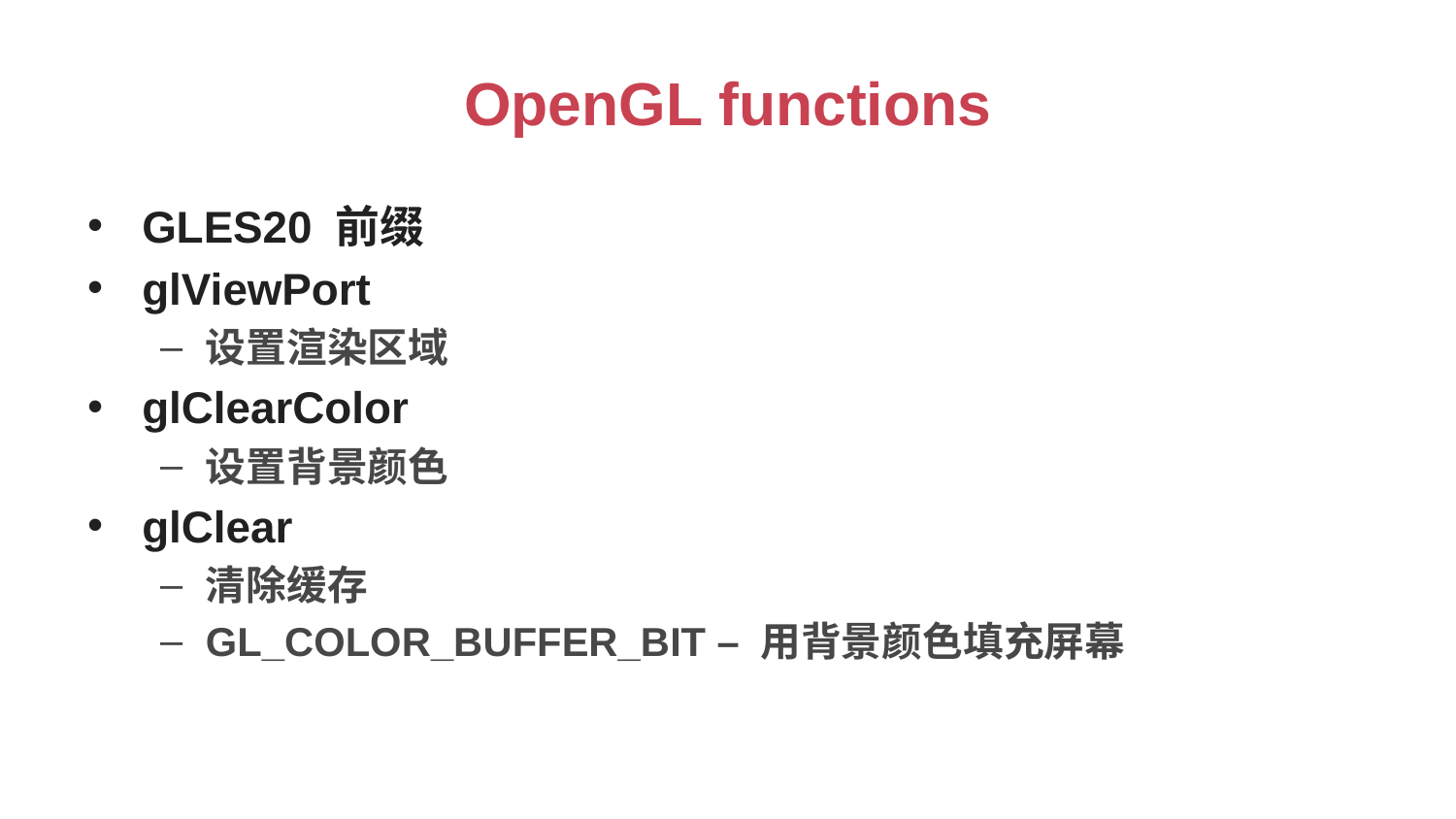

# OpenGL functions
GLES20 前缀
glViewPort
设置渲染区域
glClearColor
设置背景颜色
glClear
清除缓存
GL_COLOR_BUFFER_BIT – 用背景颜色填充屏幕